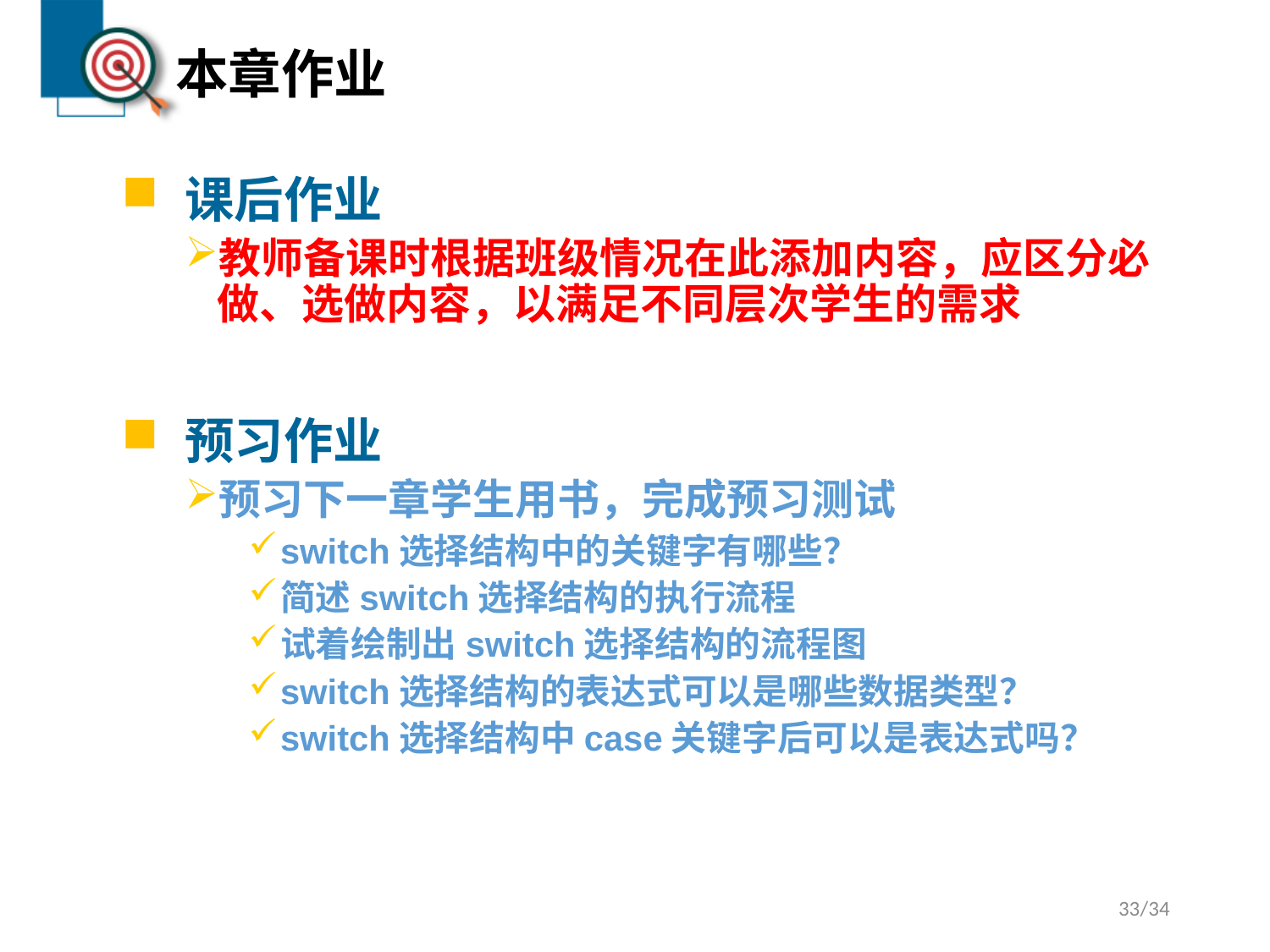

# 本章作业
课后作业
教师备课时根据班级情况在此添加内容，应区分必做、选做内容，以满足不同层次学生的需求

预习作业
预习下一章学生用书，完成预习测试
switch选择结构中的关键字有哪些？
简述switch选择结构的执行流程
试着绘制出switch选择结构的流程图
switch选择结构的表达式可以是哪些数据类型？
switch选择结构中case关键字后可以是表达式吗？

33/34